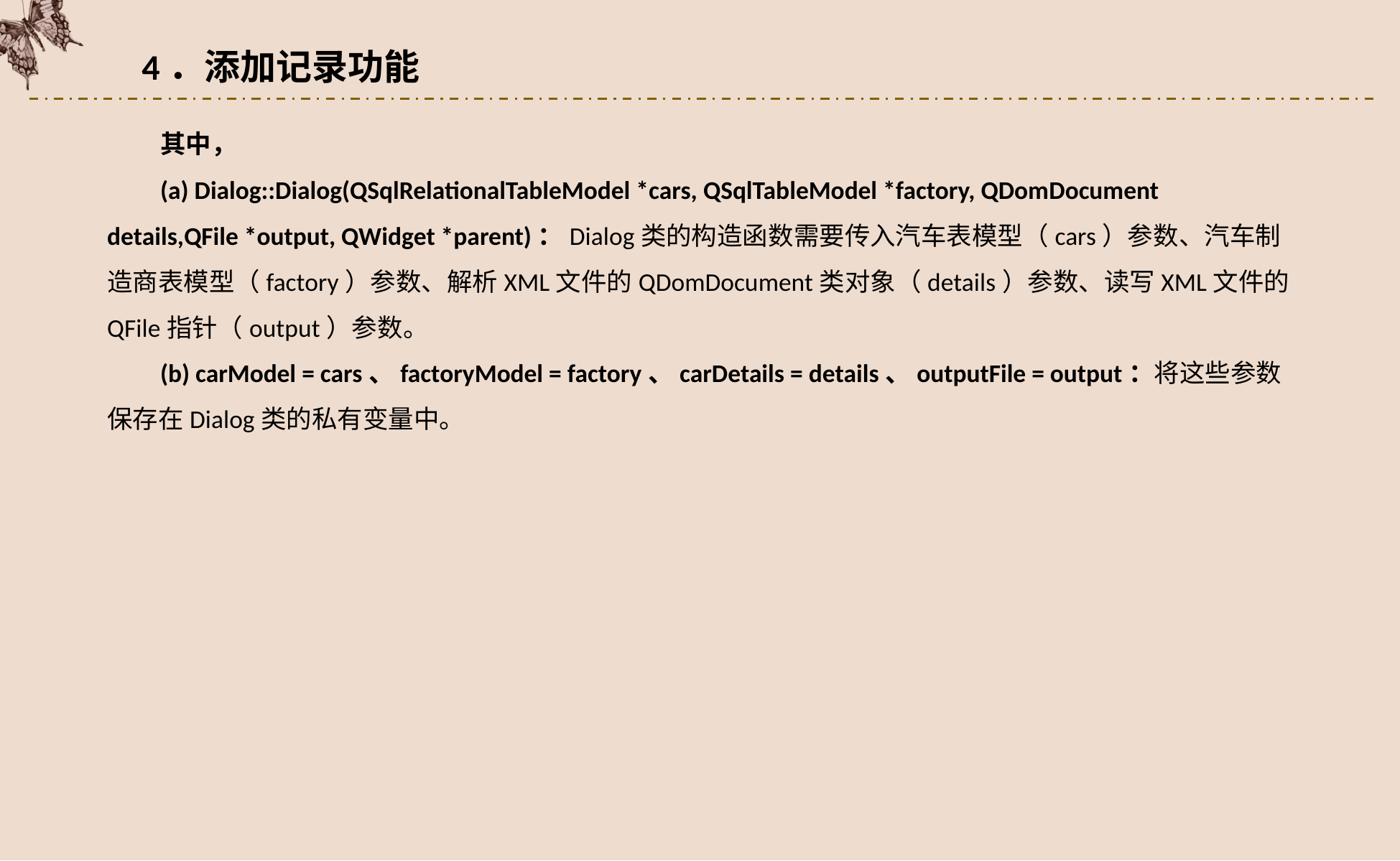

4．添加记录功能
其中，
(a) Dialog::Dialog(QSqlRelationalTableModel *cars, QSqlTableModel *factory, QDomDocument details,QFile *output, QWidget *parent)：Dialog类的构造函数需要传入汽车表模型（cars）参数、汽车制造商表模型（factory）参数、解析XML文件的QDomDocument类对象（details）参数、读写XML文件的QFile指针（output）参数。
(b) carModel = cars、factoryModel = factory、carDetails = details、outputFile = output：将这些参数保存在Dialog类的私有变量中。